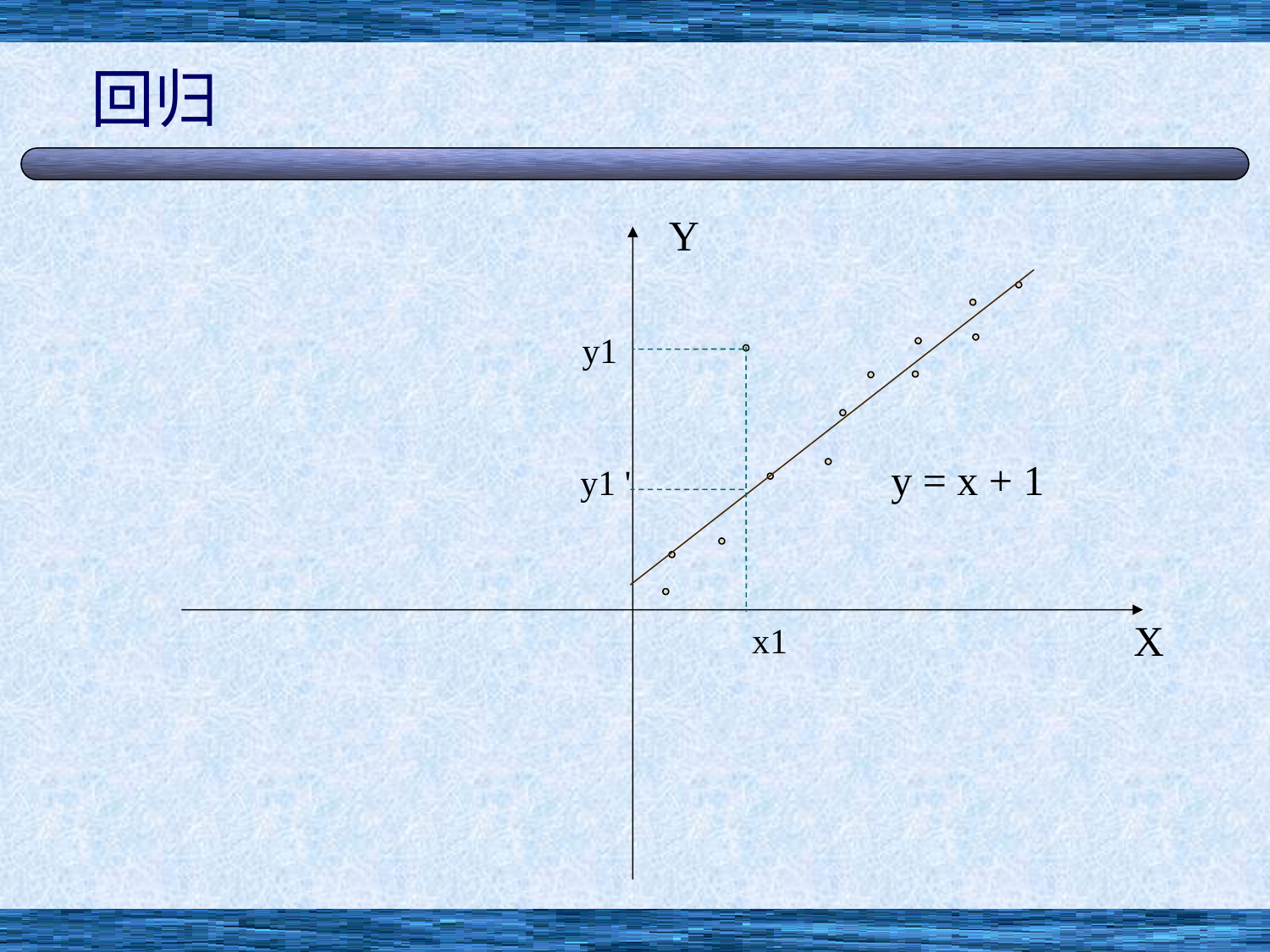

# 回归
Y

y1

y = x + 1
y1 '

X

x1